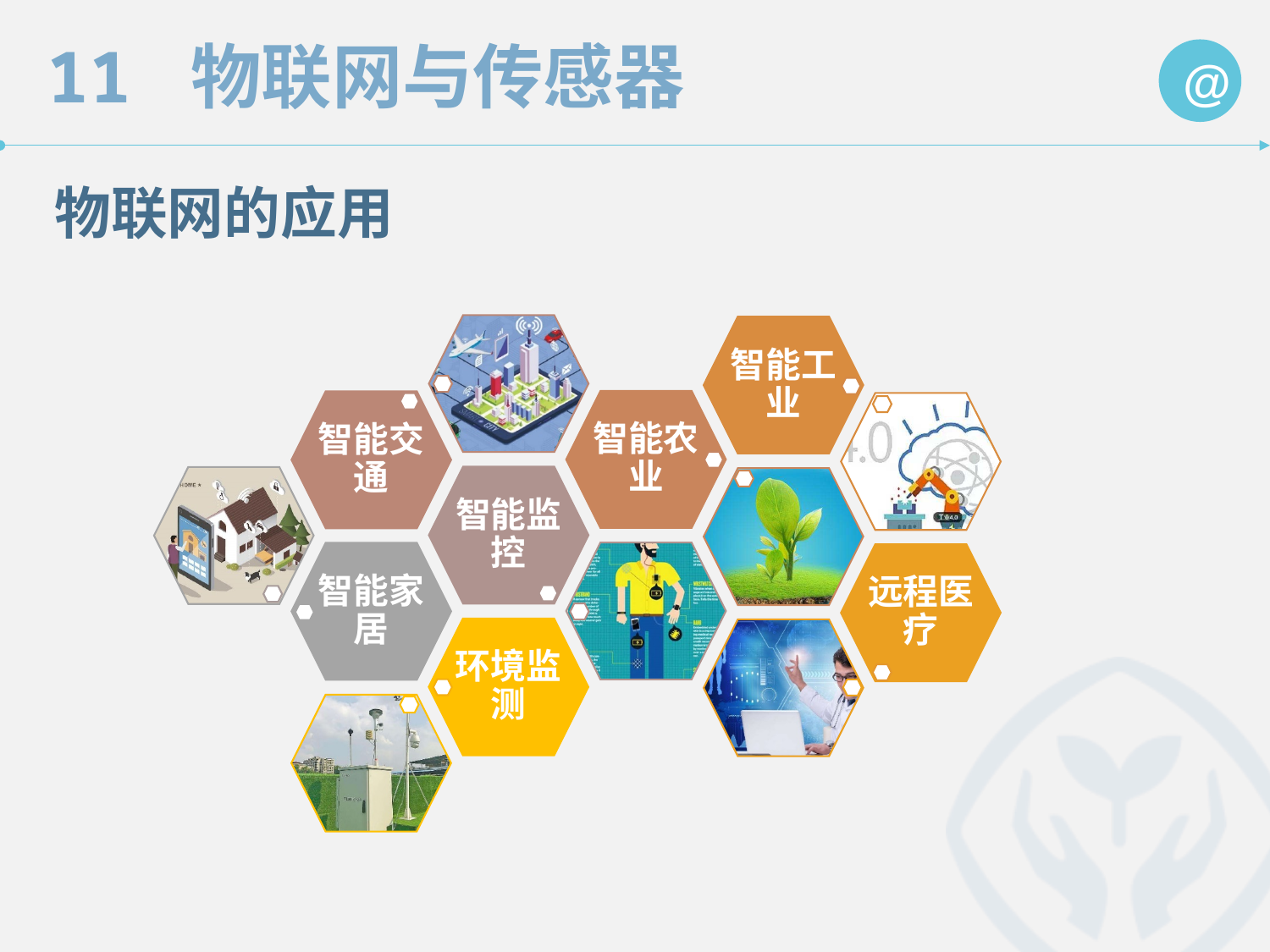

物联网的应用
智能家居
智能监控
智能交通
智能农业
智能工业
远程医疗
环境监测